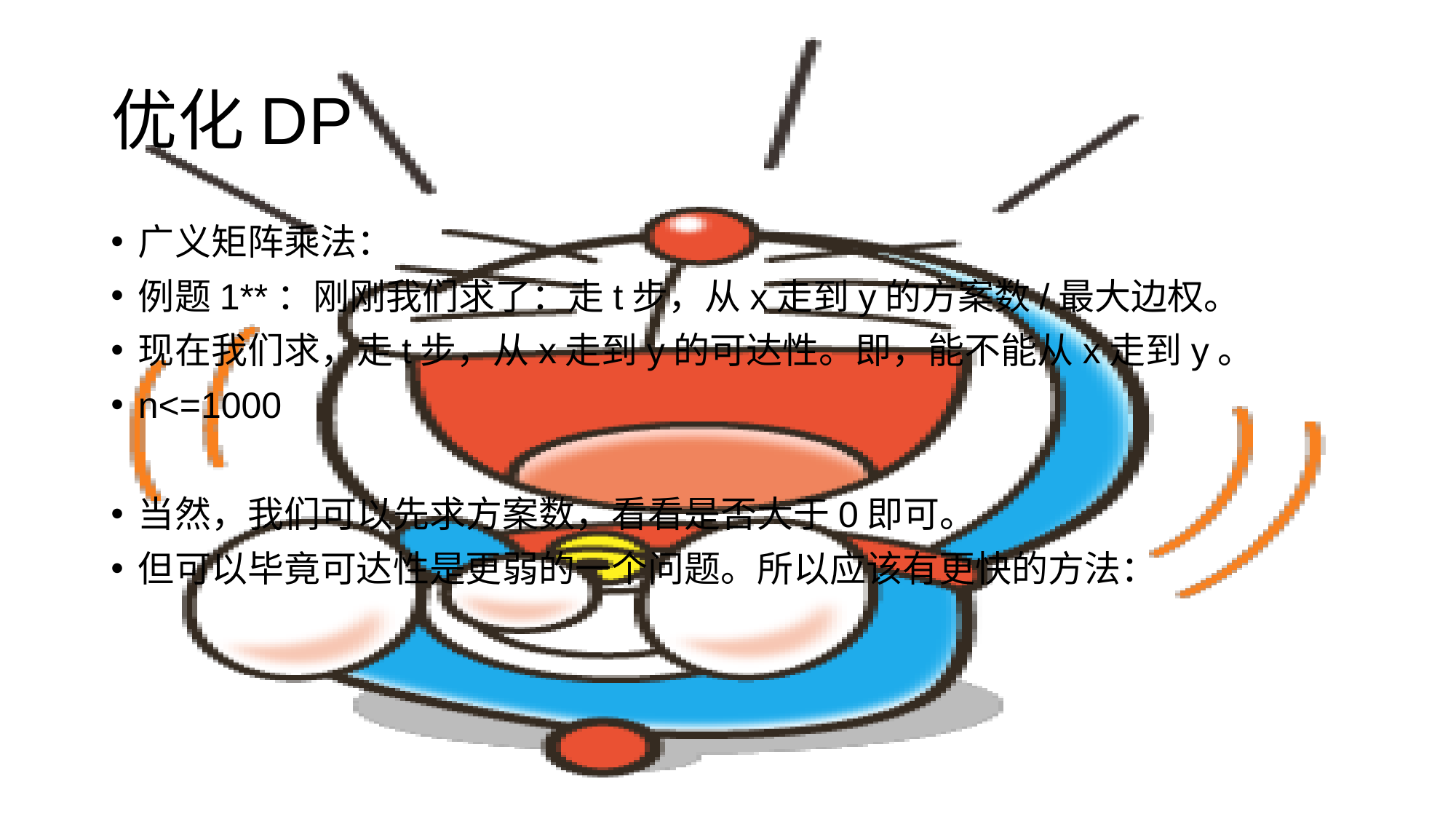

# 优化DP
广义矩阵乘法：
例题1**：刚刚我们求了：走t步，从x走到y的方案数/最大边权。
现在我们求，走t步，从x走到y的可达性。即，能不能从x走到y。
n<=1000

当然，我们可以先求方案数，看看是否大于0即可。
但可以毕竟可达性是更弱的一个问题。所以应该有更快的方法：